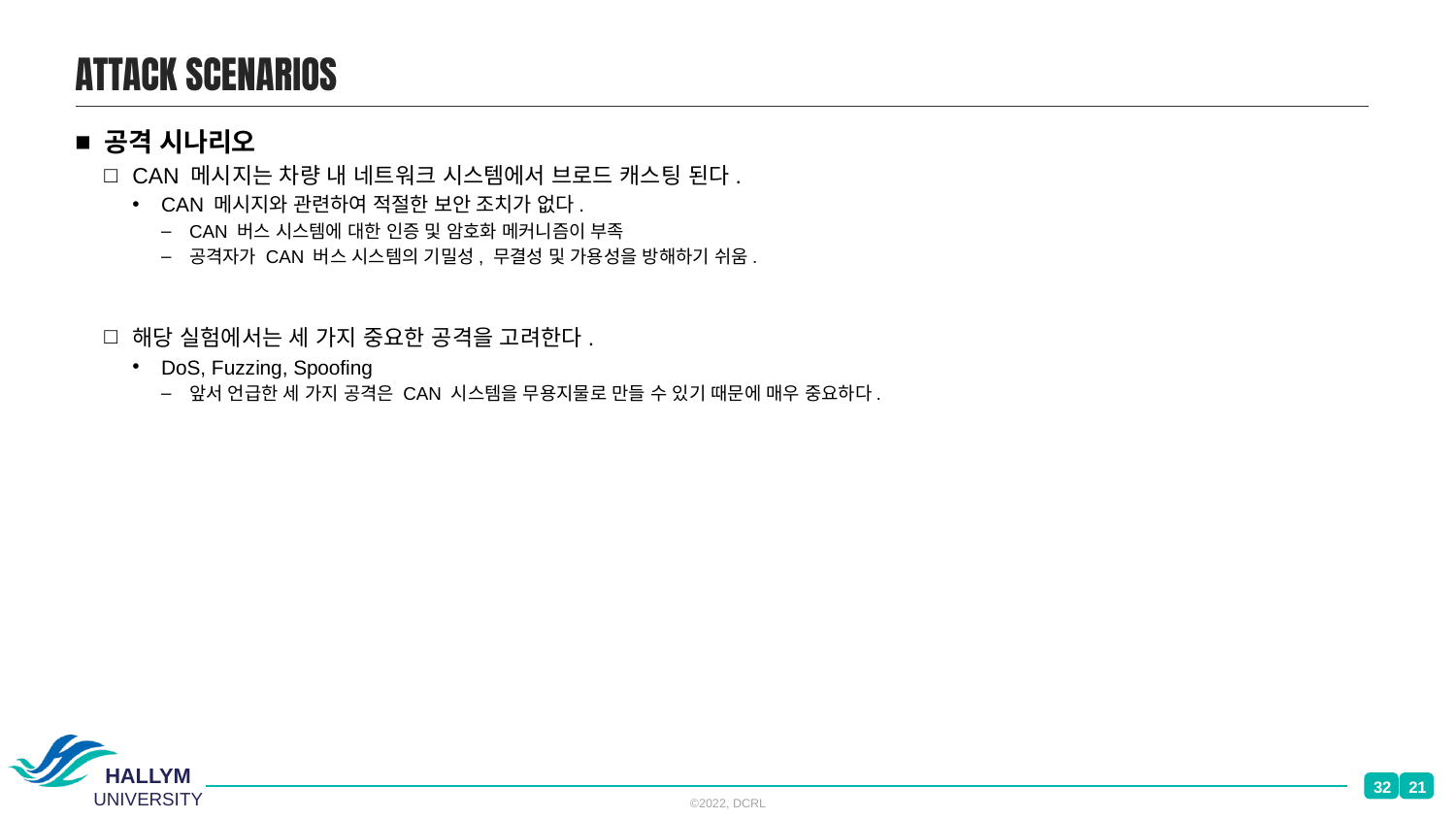

# ATTACK SCENARIOS
공격 시나리오
CAN 메시지는 차량 내 네트워크 시스템에서 브로드 캐스팅 된다.
CAN 메시지와 관련하여 적절한 보안 조치가 없다.
CAN 버스 시스템에 대한 인증 및 암호화 메커니즘이 부족
공격자가 CAN 버스 시스템의 기밀성, 무결성 및 가용성을 방해하기 쉬움.

해당 실험에서는 세 가지 중요한 공격을 고려한다.
DoS, Fuzzing, Spoofing
앞서 언급한 세 가지 공격은 CAN 시스템을 무용지물로 만들 수 있기 때문에 매우 중요하다.